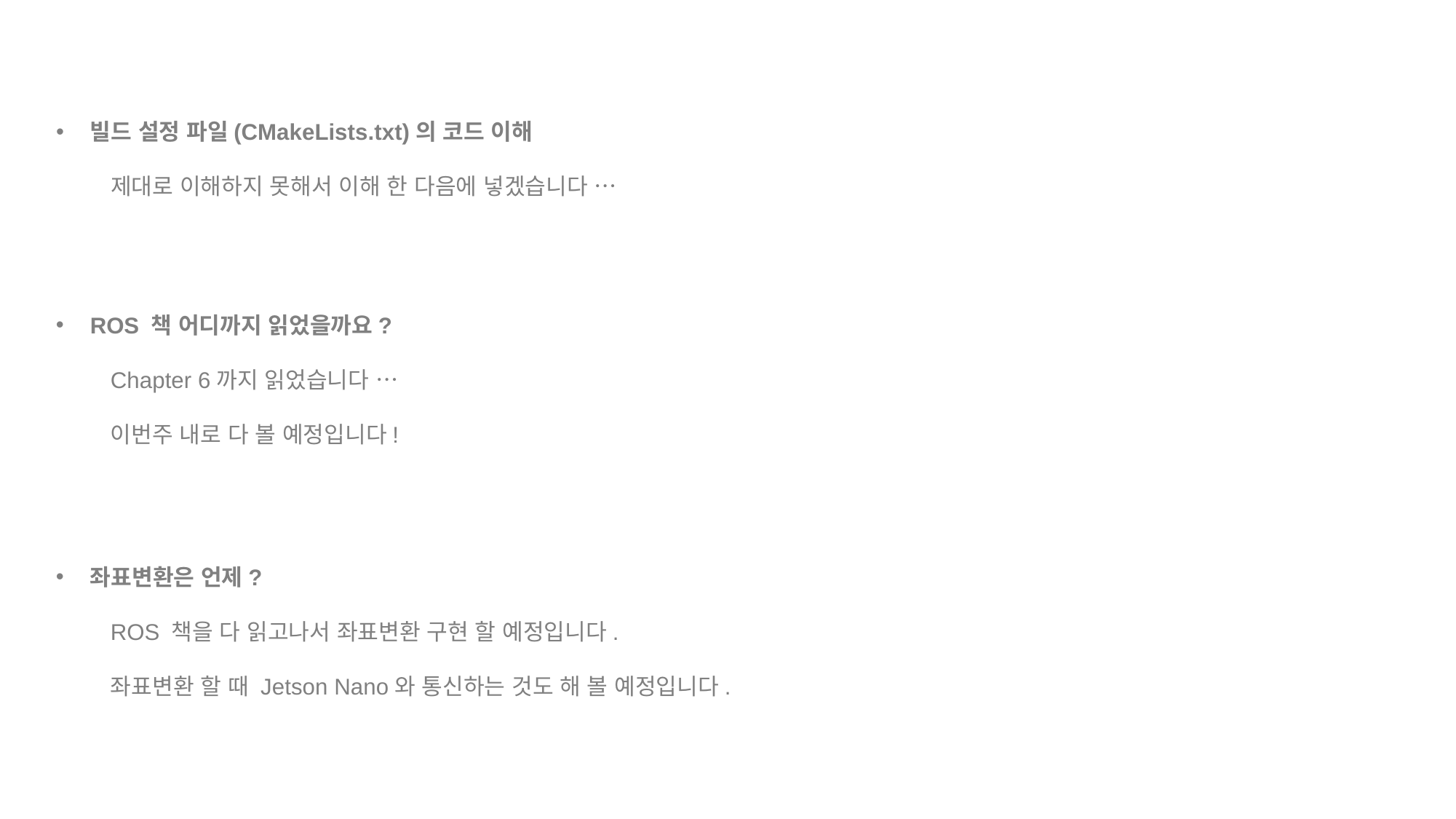

빌드 설정 파일(CMakeLists.txt)의 코드 이해

제대로 이해하지 못해서 이해 한 다음에 넣겠습니다 …

ROS 책 어디까지 읽었을까요?

Chapter 6까지 읽었습니다 …

이번주 내로 다 볼 예정입니다!
좌표변환은 언제?

ROS 책을 다 읽고나서 좌표변환 구현 할 예정입니다.

좌표변환 할 때 Jetson Nano와 통신하는 것도 해 볼 예정입니다.